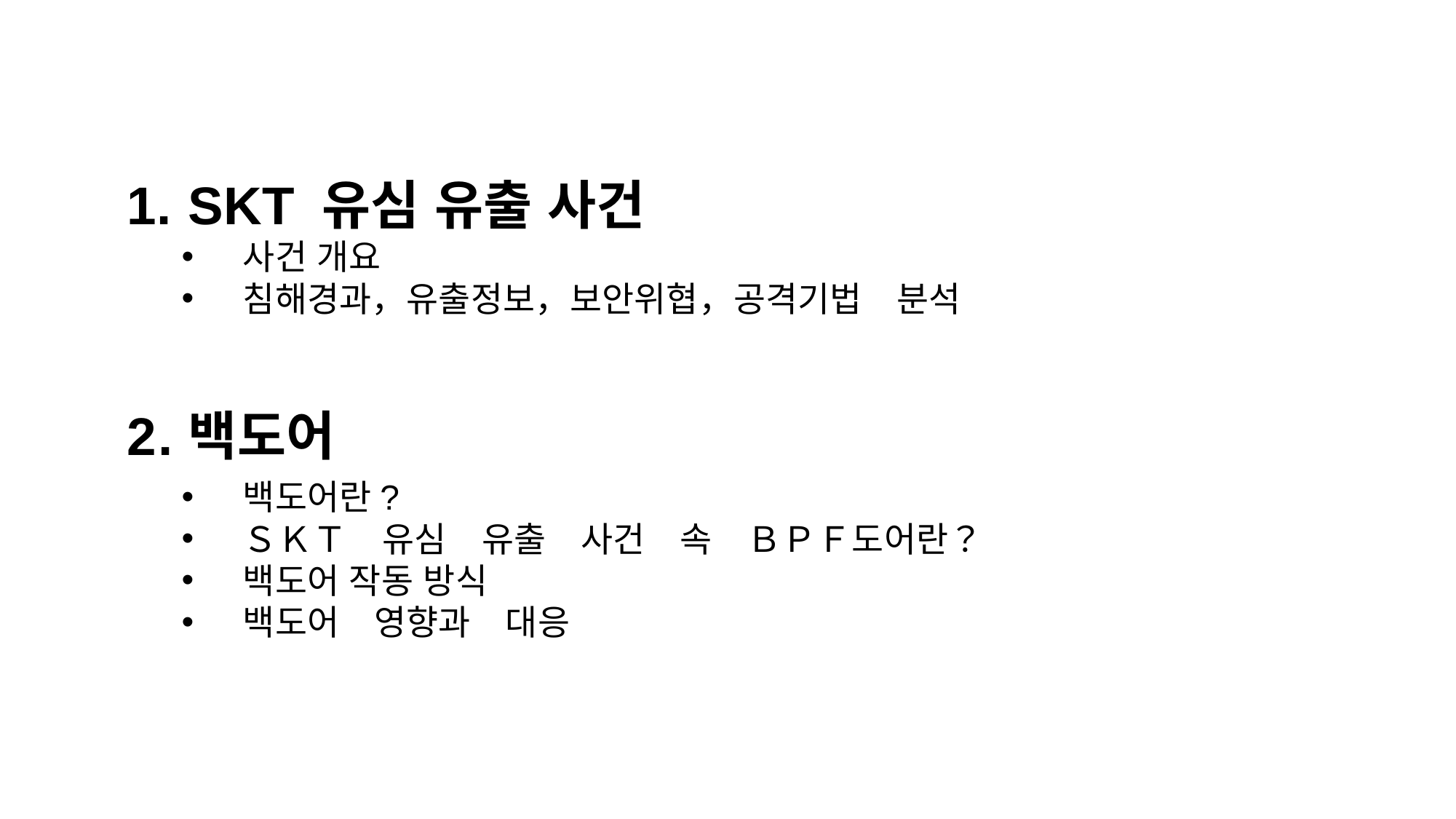

SKT 유심 유출 사건
사건 개요
침해경과，유출정보，보안위협，공격기법　분석

백도어

백도어란?
ＳＫＴ　유심　유출　사건　속　ＢＰＦ도어란？
백도어 작동 방식
백도어　영향과　대응